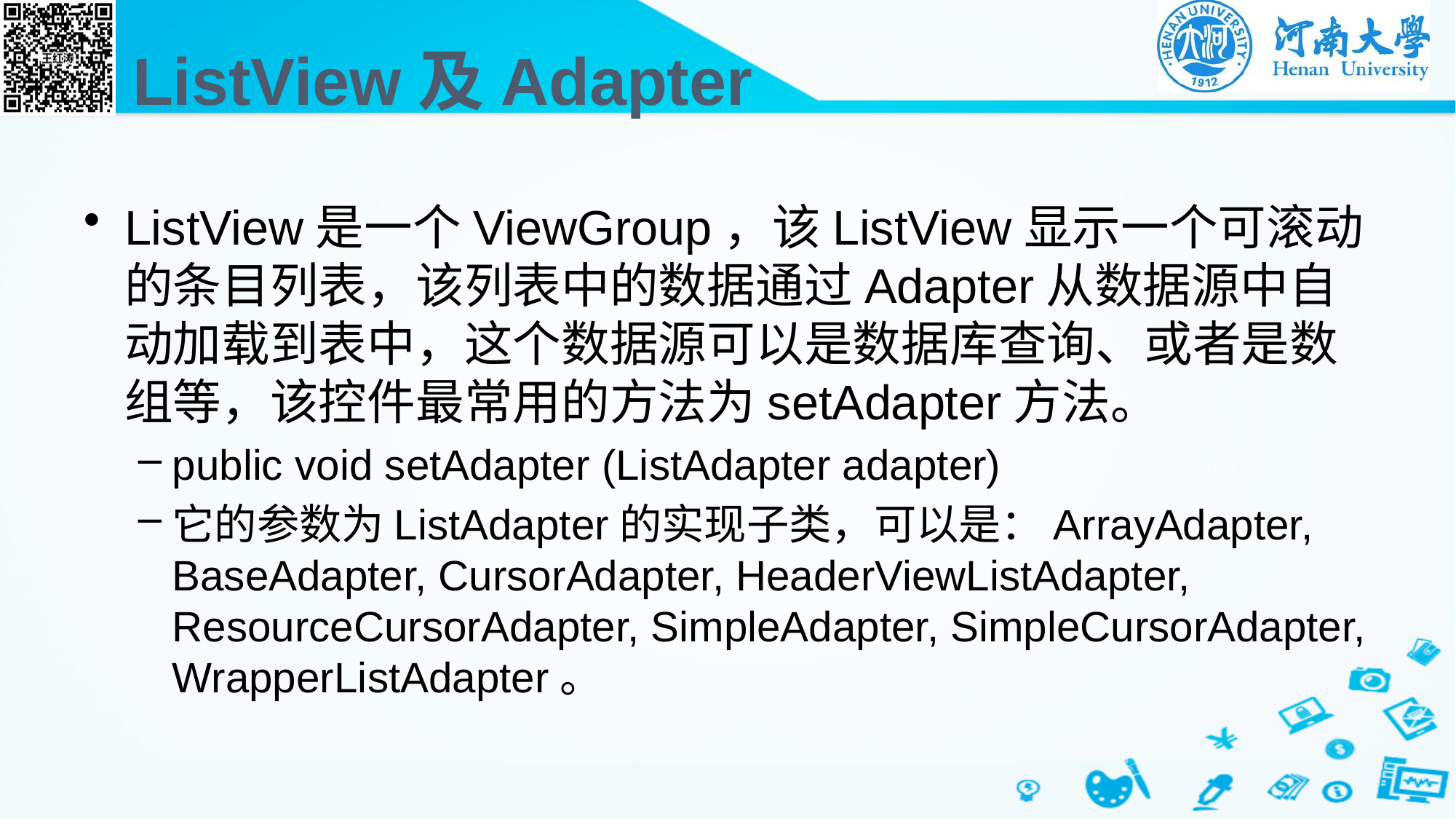

# ListView及Adapter
ListView是一个ViewGroup，该ListView显示一个可滚动的条目列表，该列表中的数据通过Adapter从数据源中自动加载到表中，这个数据源可以是数据库查询、或者是数组等，该控件最常用的方法为setAdapter方法。
public void setAdapter (ListAdapter adapter)
它的参数为ListAdapter的实现子类，可以是：ArrayAdapter, BaseAdapter, CursorAdapter, HeaderViewListAdapter, ResourceCursorAdapter, SimpleAdapter, SimpleCursorAdapter, WrapperListAdapter。